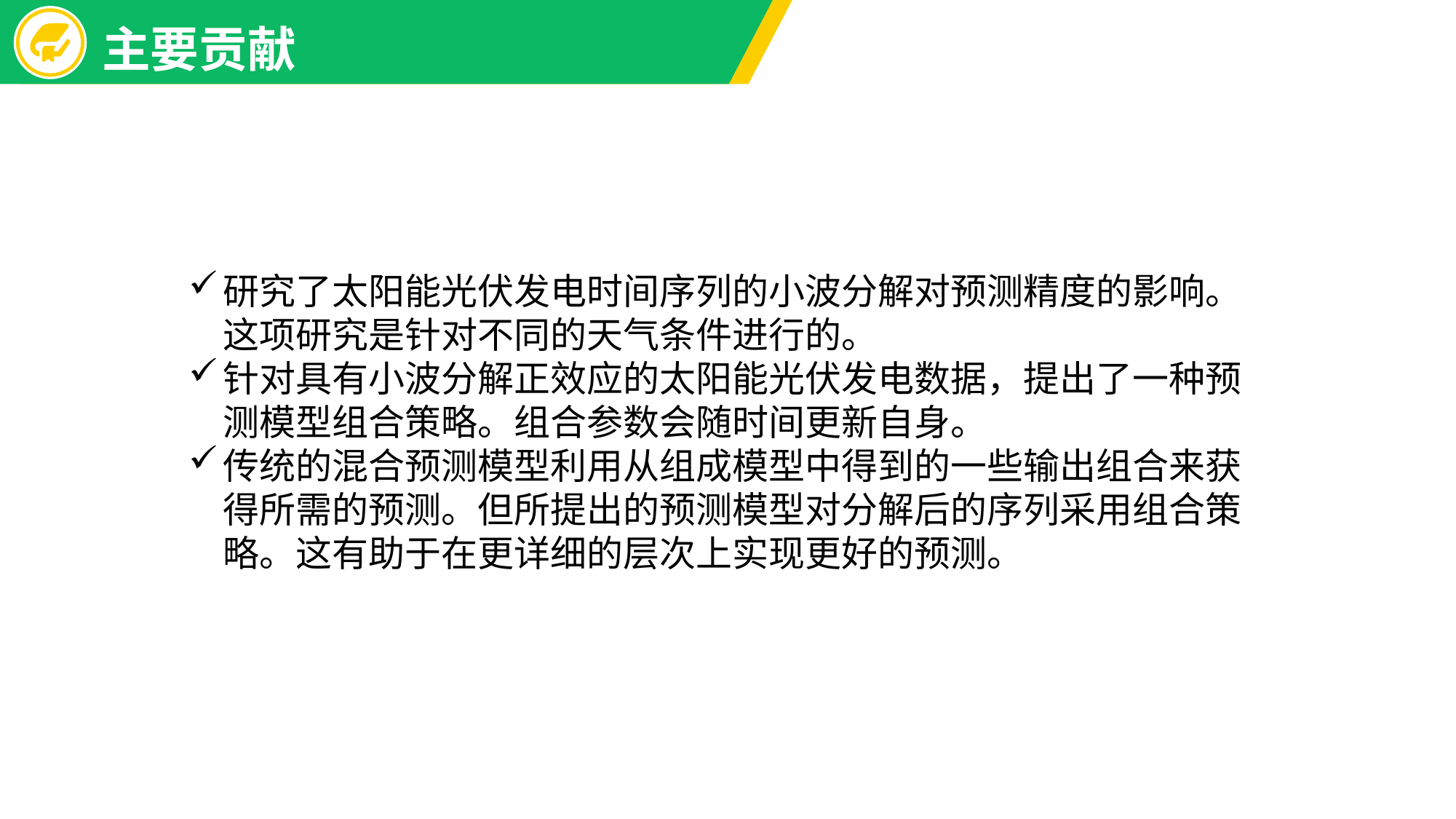

主要贡献

研究了太阳能光伏发电时间序列的小波分解对预测精度的影响。这项研究是针对不同的天气条件进行的。
针对具有小波分解正效应的太阳能光伏发电数据，提出了一种预测模型组合策略。组合参数会随时间更新自身。
传统的混合预测模型利用从组成模型中得到的一些输出组合来获得所需的预测。但所提出的预测模型对分解后的序列采用组合策略。这有助于在更详细的层次上实现更好的预测。